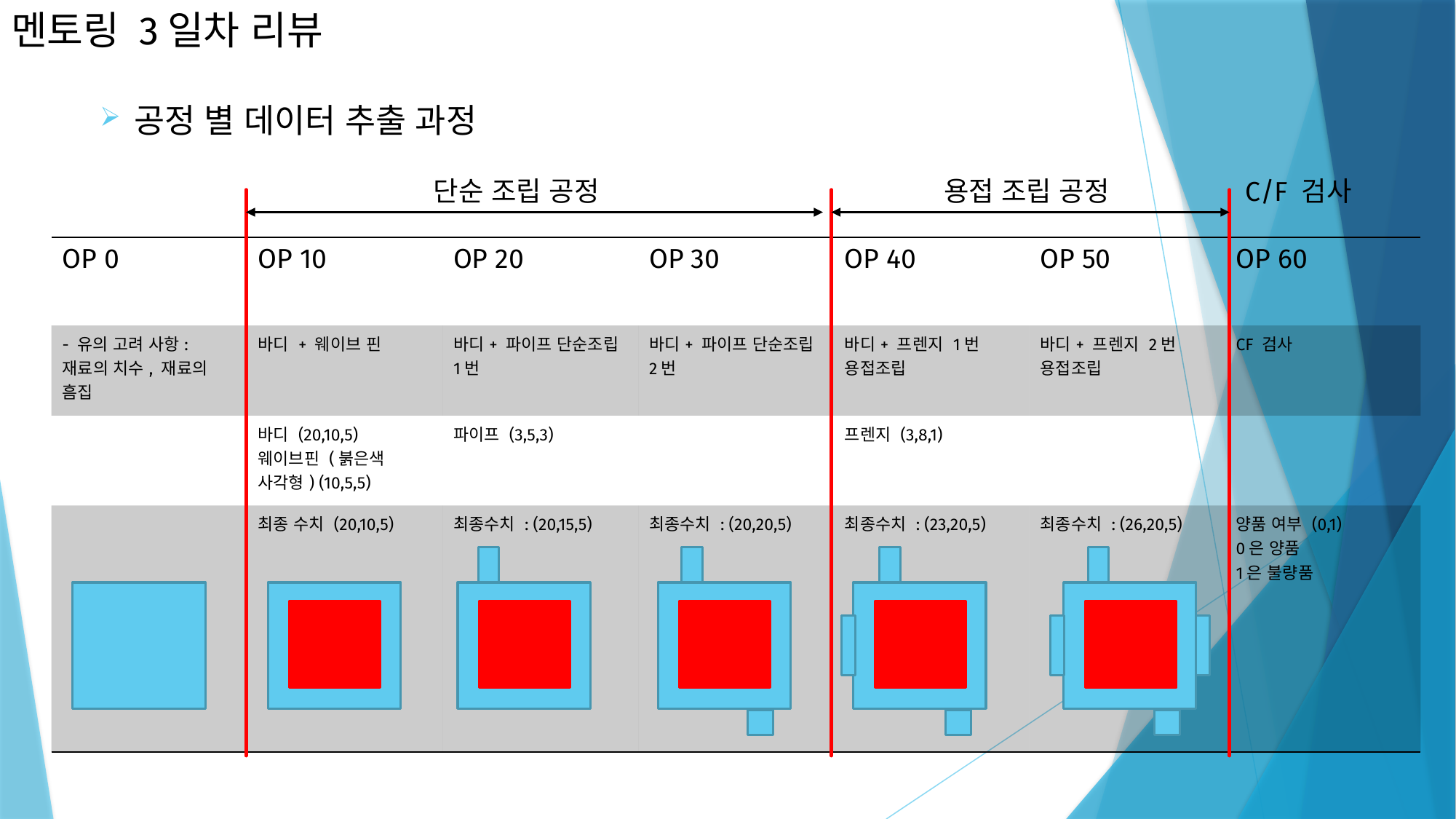

# 멘토링 3일차 리뷰
공정 별 데이터 추출 과정

단순 조립 공정
용접 조립 공정
C/F 검사
| OP 0 | OP 10 | OP 20 | OP 30 | OP 40 | OP 50 | OP 60 |
| --- | --- | --- | --- | --- | --- | --- |
| - 유의 고려 사항: 재료의 치수, 재료의 흠집 | 바디 + 웨이브 핀 | 바디+ 파이프 단순조립 1번 | 바디+ 파이프 단순조립 2번 | 바디+ 프렌지 1번 용접조립 | 바디+ 프렌지 2번 용접조립 | CF 검사 |
|  | 바디 (20,10,5) 웨이브핀 (붉은색 사각형) (10,5,5) | 파이프 (3,5,3) |  | 프렌지 (3,8,1) |  |  |
|  | 최종 수치 (20,10,5) | 최종수치 : (20,15,5) | 최종수치 : (20,20,5) | 최종수치 : (23,20,5) | 최종수치 : (26,20,5) | 양품 여부 (0,1) 0은 양품 1은 불량품 |